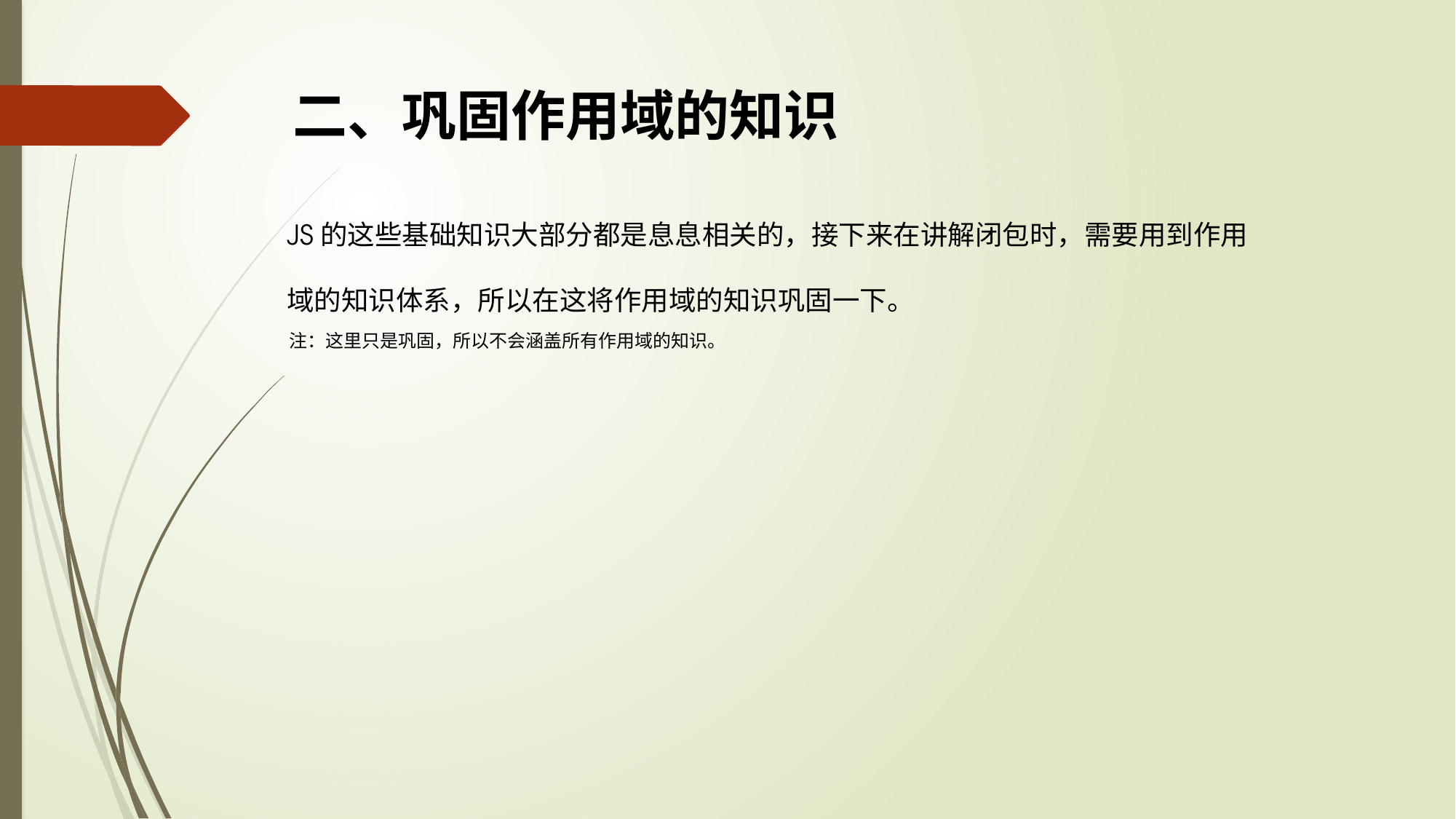

二、巩固作用域的知识
JS的这些基础知识大部分都是息息相关的，接下来在讲解闭包时，需要用到作用域的知识体系，所以在这将作用域的知识巩固一下。
注：这里只是巩固，所以不会涵盖所有作用域的知识。